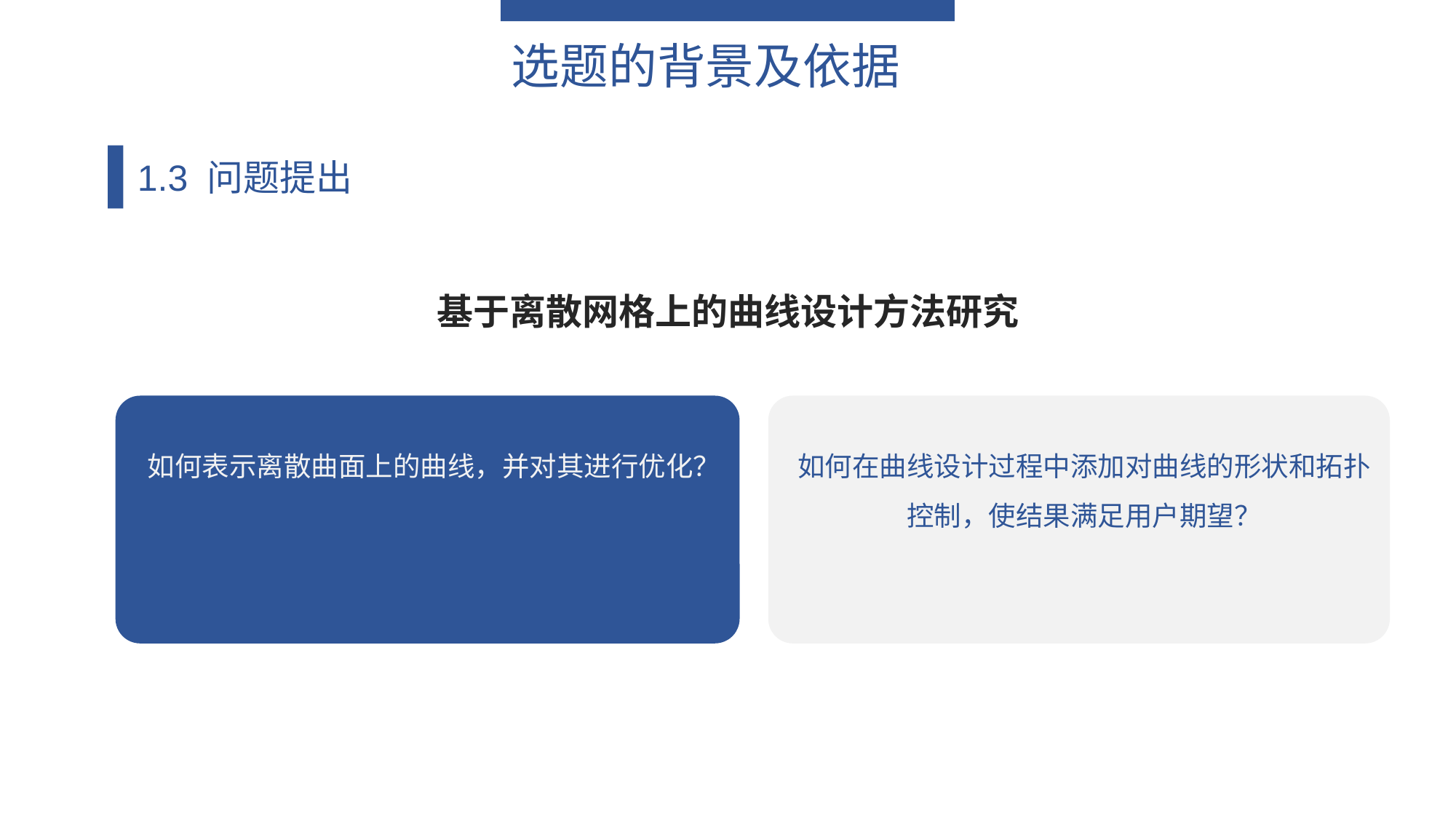

选题的背景及依据

1.3 问题提出
基于离散网格上的曲线设计方法研究

如何表示离散曲面上的曲线，并对其进行优化？

如何在曲线设计过程中添加对曲线的形状和拓扑控制，使结果满足用户期望？